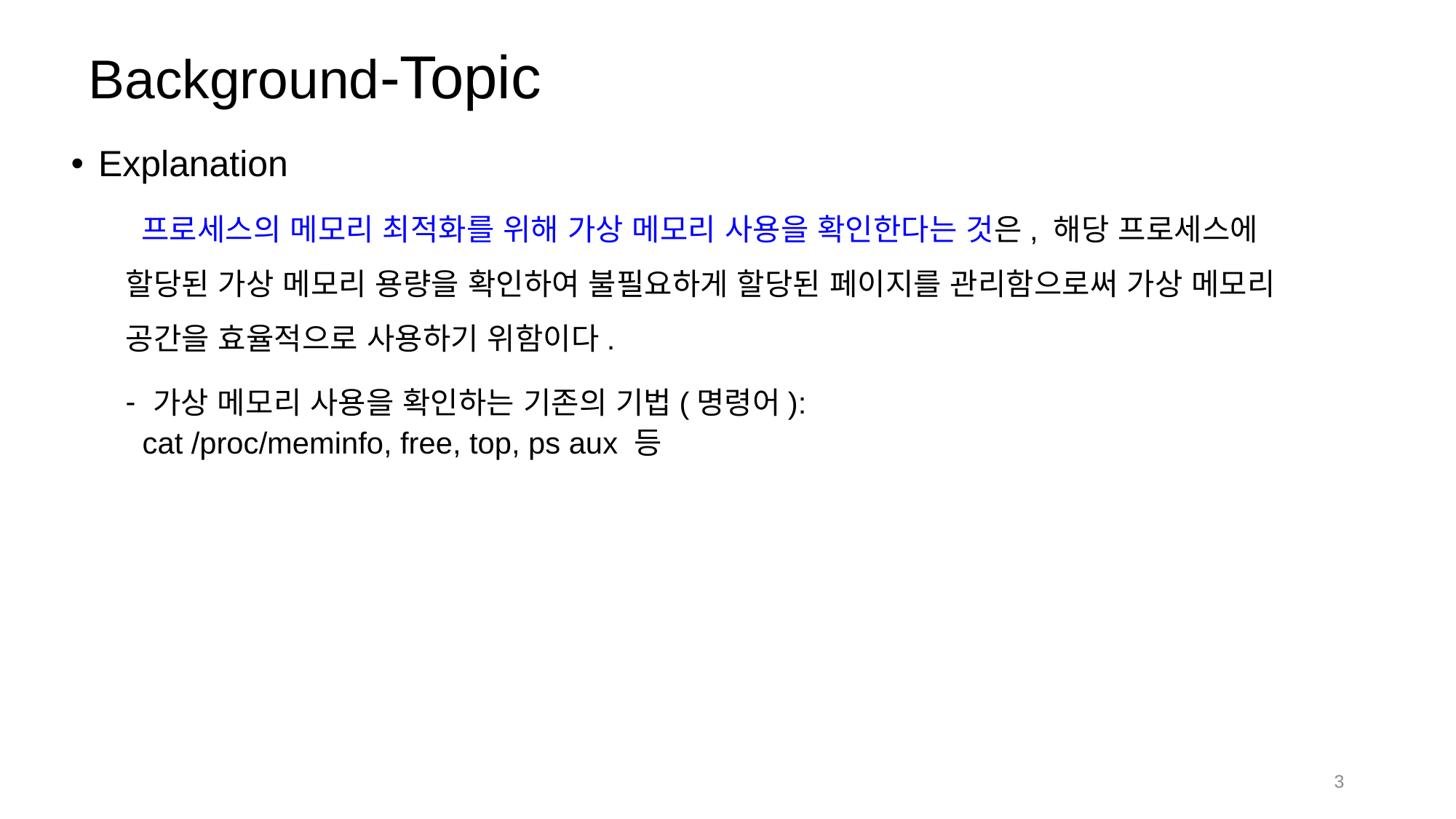

# Background-Topic
Explanation
 프로세스의 메모리 최적화를 위해 가상 메모리 사용을 확인한다는 것은, 해당 프로세스에 할당된 가상 메모리 용량을 확인하여 불필요하게 할당된 페이지를 관리함으로써 가상 메모리 공간을 효율적으로 사용하기 위함이다.

가상 메모리 사용을 확인하는 기존의 기법(명령어):
  cat /proc/meminfo, free, top, ps aux 등

3